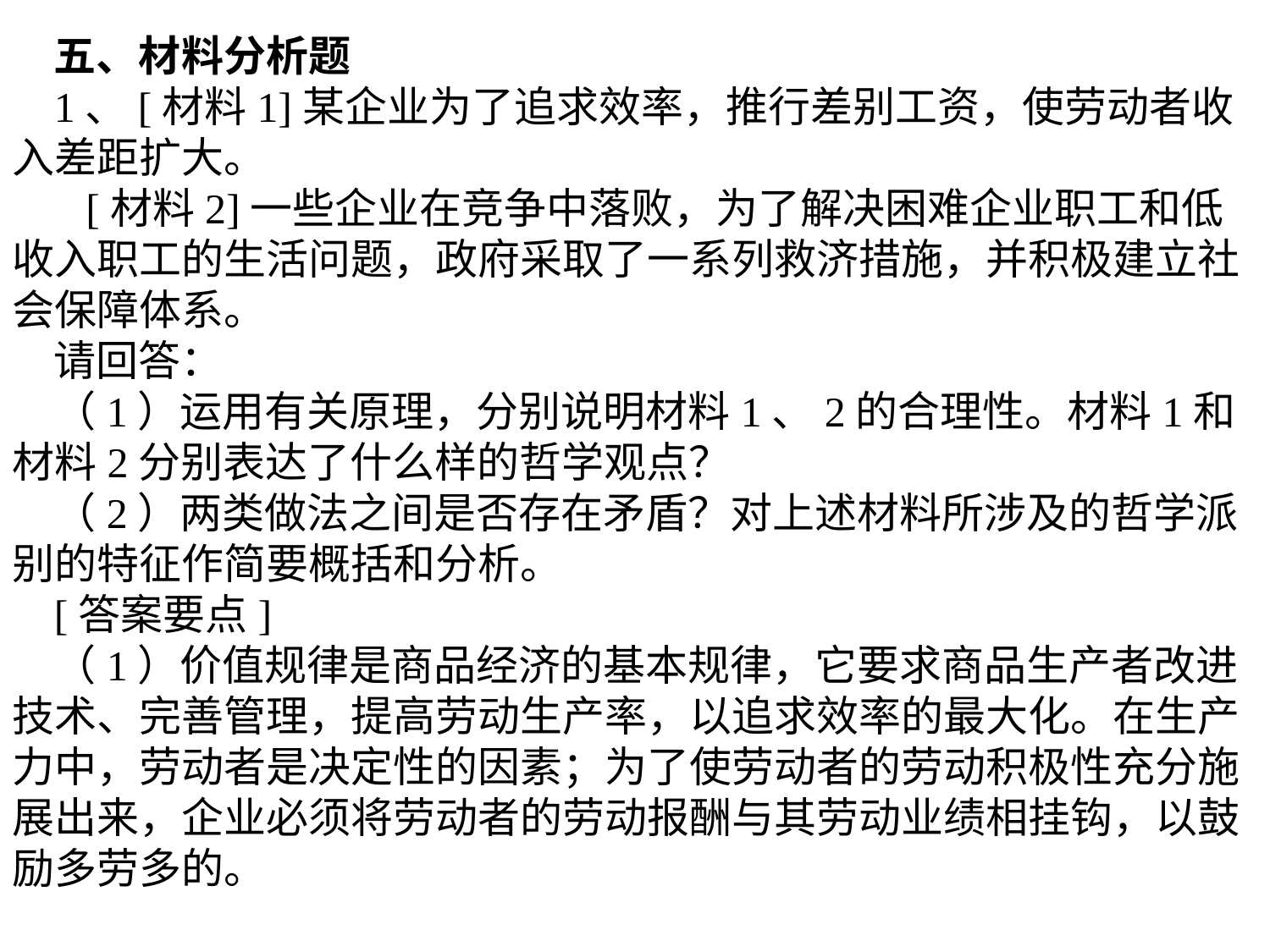

五、材料分析题
1、[材料1]某企业为了追求效率，推行差别工资，使劳动者收入差距扩大。
   [材料2]一些企业在竞争中落败，为了解决困难企业职工和低收入职工的生活问题，政府采取了一系列救济措施，并积极建立社会保障体系。
请回答：
（1）运用有关原理，分别说明材料1、2的合理性。材料1和材料2分别表达了什么样的哲学观点？
（2）两类做法之间是否存在矛盾？对上述材料所涉及的哲学派别的特征作简要概括和分析。
[答案要点]
（1）价值规律是商品经济的基本规律，它要求商品生产者改进技术、完善管理，提高劳动生产率，以追求效率的最大化。在生产力中，劳动者是决定性的因素；为了使劳动者的劳动积极性充分施展出来，企业必须将劳动者的劳动报酬与其劳动业绩相挂钩，以鼓励多劳多的。